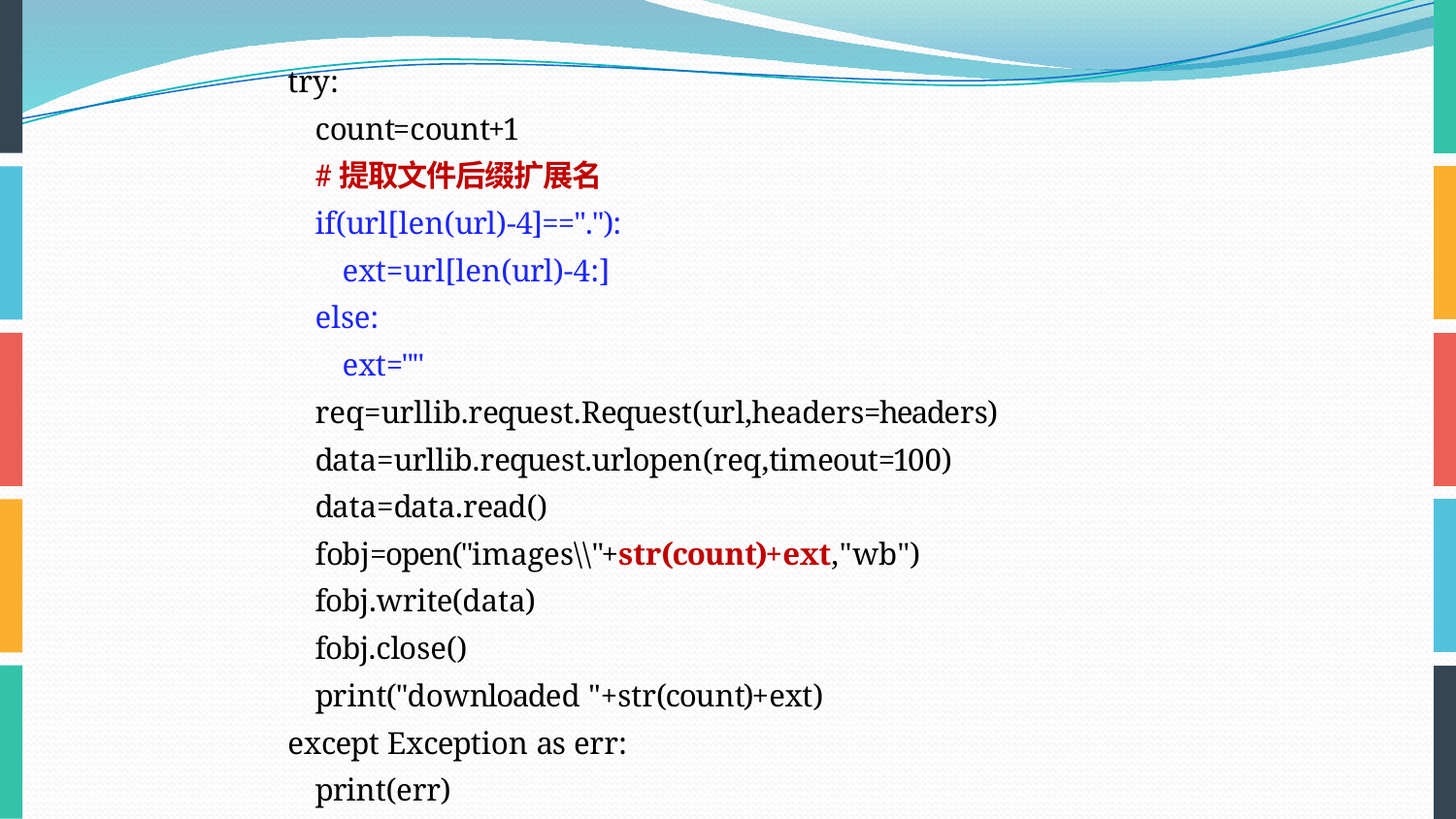

try:
count=count+1
#提取文件后缀扩展名
if(url[len(url)-4]=="."):
ext=url[len(url)-4:]
else:
ext=""
req=urllib.request.Request(url,headers=headers) data=urllib.request.urlopen(req,timeout=100)
data=data.read()
fobj=open("images\\"+str(count)+ext,"wb")
fobj.write(data)
fobj.close()
print("downloaded "+str(count)+ext)
except Exception as err:
	print(err)